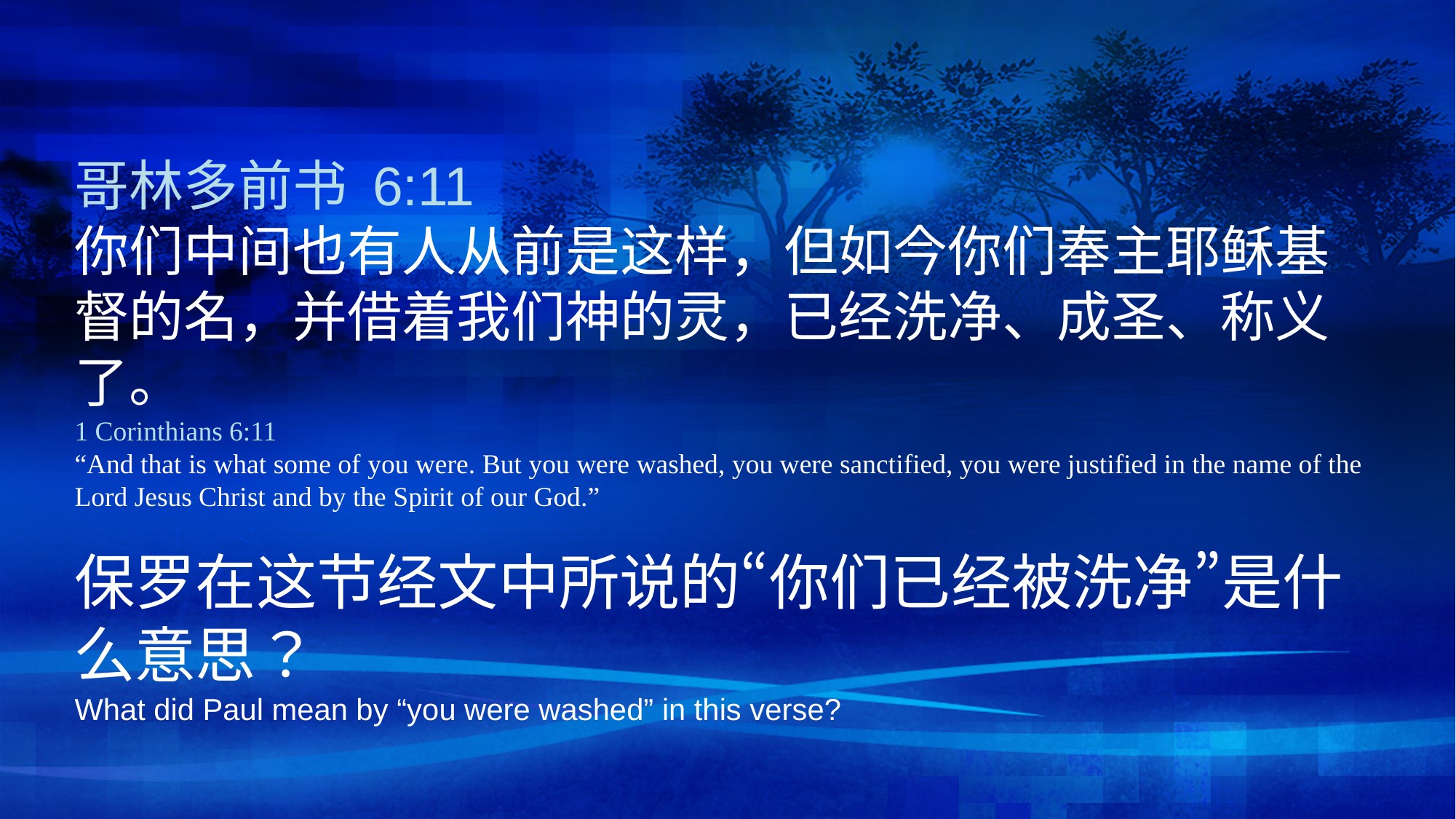

哥林多前书 6:11
你们中间也有人从前是这样，但如今你们奉主耶稣基督的名，并借着我们神的灵，已经洗净、成圣、称义了。
1 Corinthians 6:11
“And that is what some of you were. But you were washed, you were sanctified, you were justified in the name of the Lord Jesus Christ and by the Spirit of our God.”

保罗在这节经文中所说的“你们已经被洗净”是什么意思？
What did Paul mean by “you were washed” in this verse?